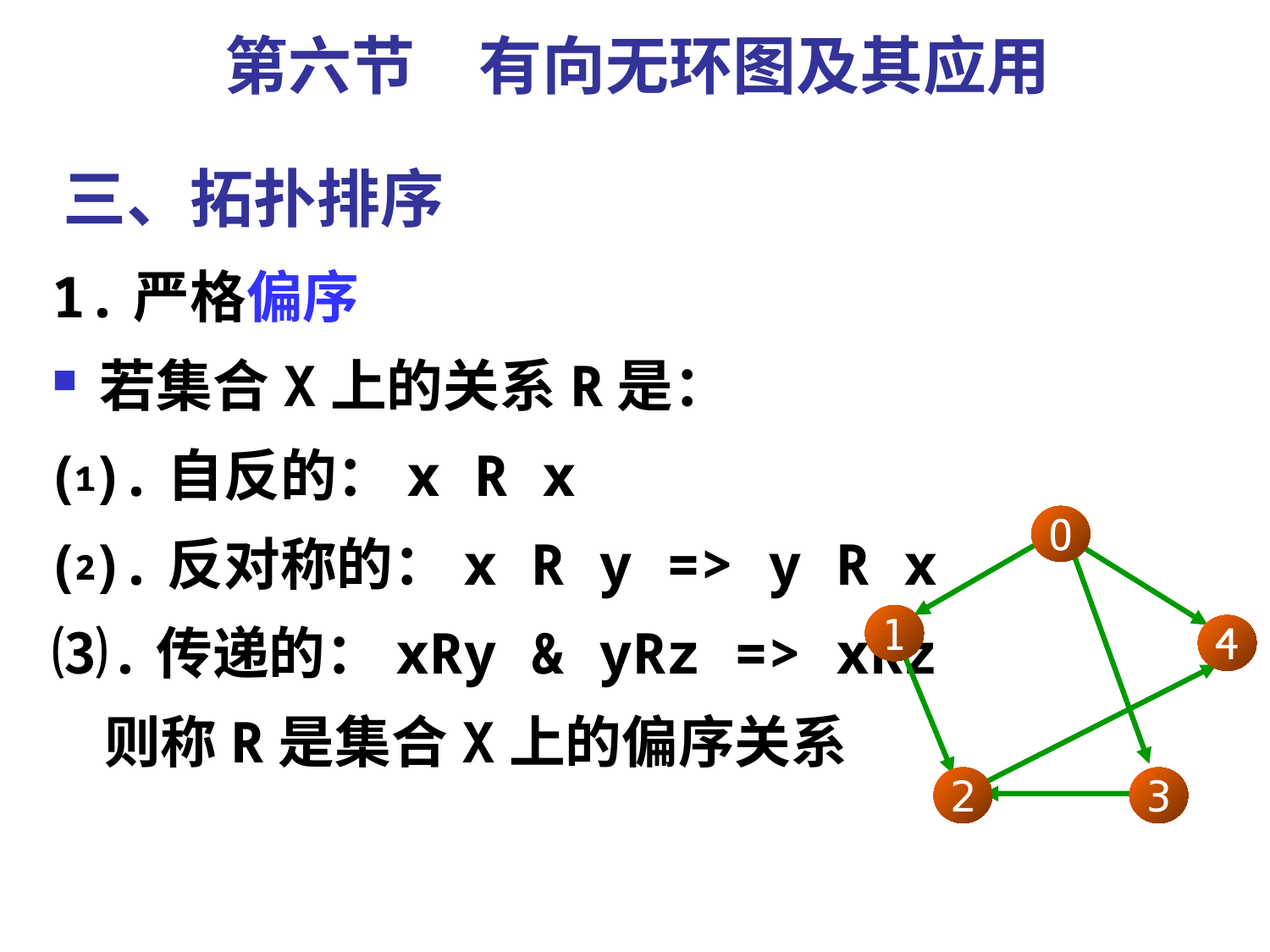

第六节　有向无环图及其应用
# 三、拓扑排序
1.严格偏序
若集合X上的关系R是：
⑴.自反的：x R x
⑵.反对称的：x R y => y R x
⑶.传递的：xRy & yRz => xRz
   则称R是集合X上的偏序关系
0

1
4

2
3